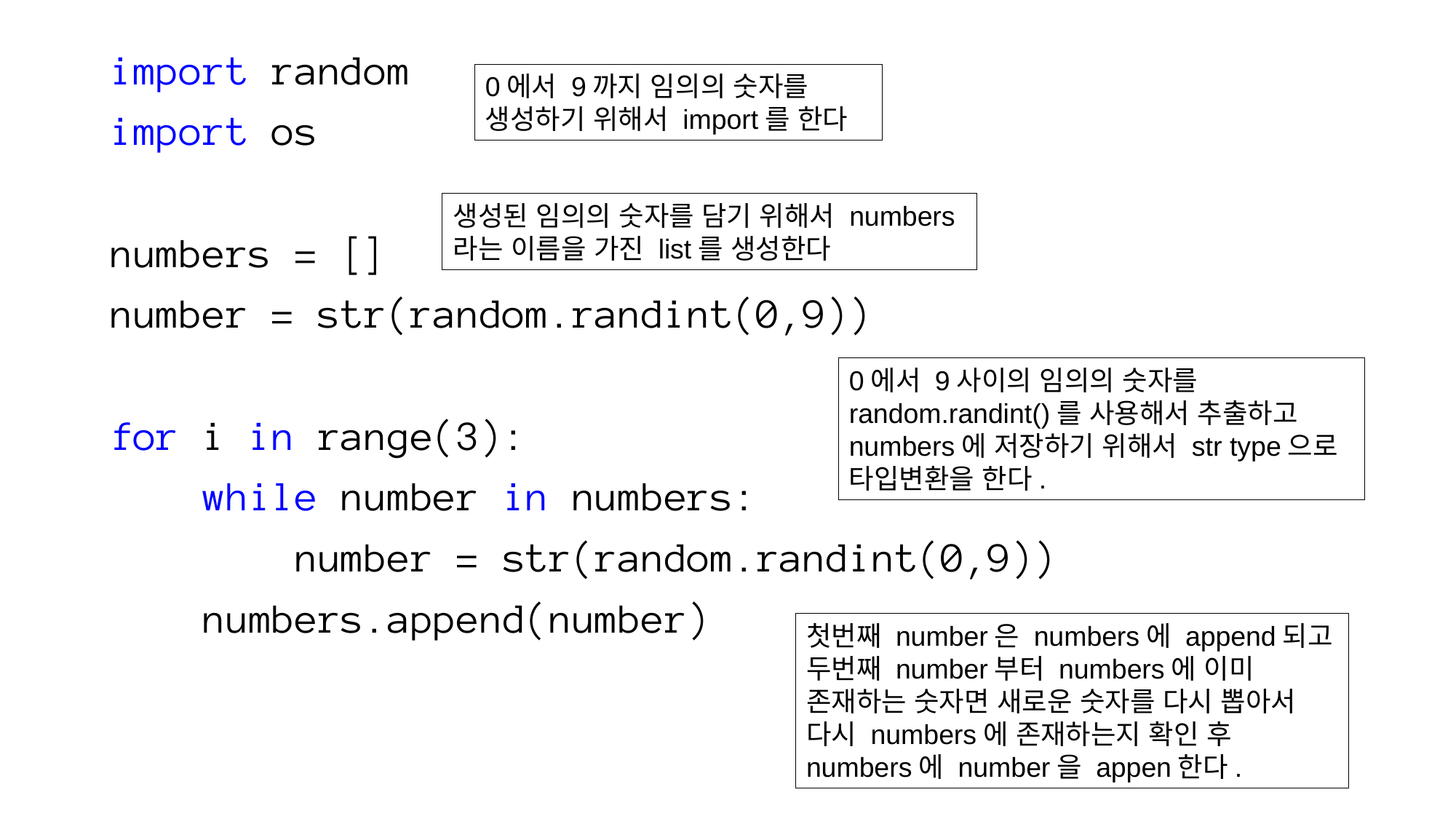

import random
import os

numbers = []
number = str(random.randint(0,9))

for i in range(3):
    while number in numbers:
        number = str(random.randint(0,9))
    numbers.append(number)
0에서 9까지 임의의 숫자를 생성하기 위해서 import를 한다
생성된 임의의 숫자를 담기 위해서 numbers라는 이름을 가진 list를 생성한다
0에서 9사이의 임의의 숫자를 random.randint()를 사용해서 추출하고
numbers에 저장하기 위해서 str type으로
타입변환을 한다.
첫번째 number은 numbers에 append되고
두번째 number부터 numbers에 이미 존재하는 숫자면 새로운 숫자를 다시 뽑아서
다시 numbers에 존재하는지 확인 후 numbers에 number을 appen한다.